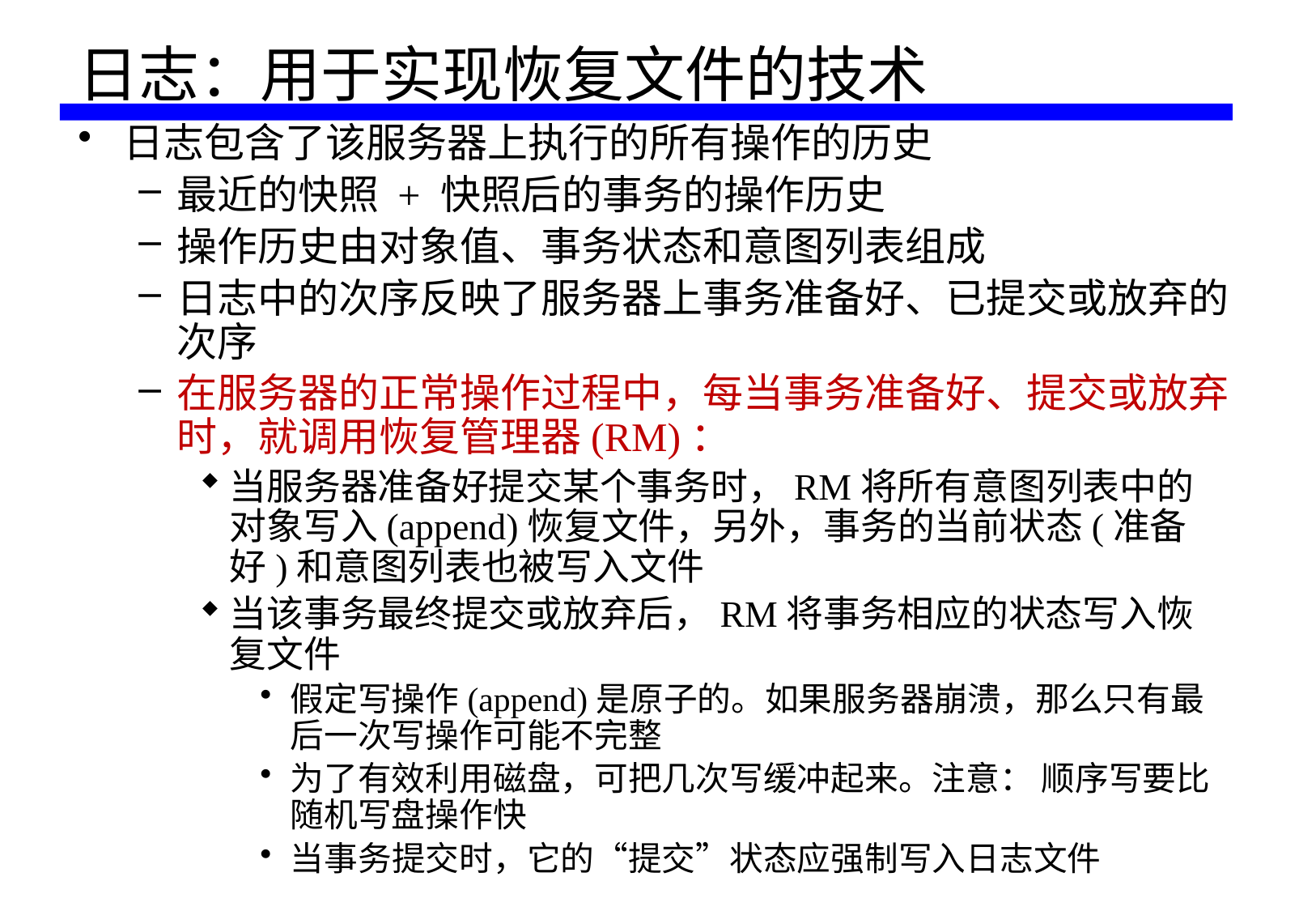

# 日志：用于实现恢复文件的技术
日志包含了该服务器上执行的所有操作的历史
最近的快照 + 快照后的事务的操作历史
操作历史由对象值、事务状态和意图列表组成
日志中的次序反映了服务器上事务准备好、已提交或放弃的次序
在服务器的正常操作过程中，每当事务准备好、提交或放弃时，就调用恢复管理器(RM)：
当服务器准备好提交某个事务时，RM将所有意图列表中的对象写入(append)恢复文件，另外，事务的当前状态(准备好)和意图列表也被写入文件
当该事务最终提交或放弃后，RM将事务相应的状态写入恢复文件
假定写操作(append)是原子的。如果服务器崩溃，那么只有最后一次写操作可能不完整
为了有效利用磁盘，可把几次写缓冲起来。注意： 顺序写要比随机写盘操作快
当事务提交时，它的“提交”状态应强制写入日志文件